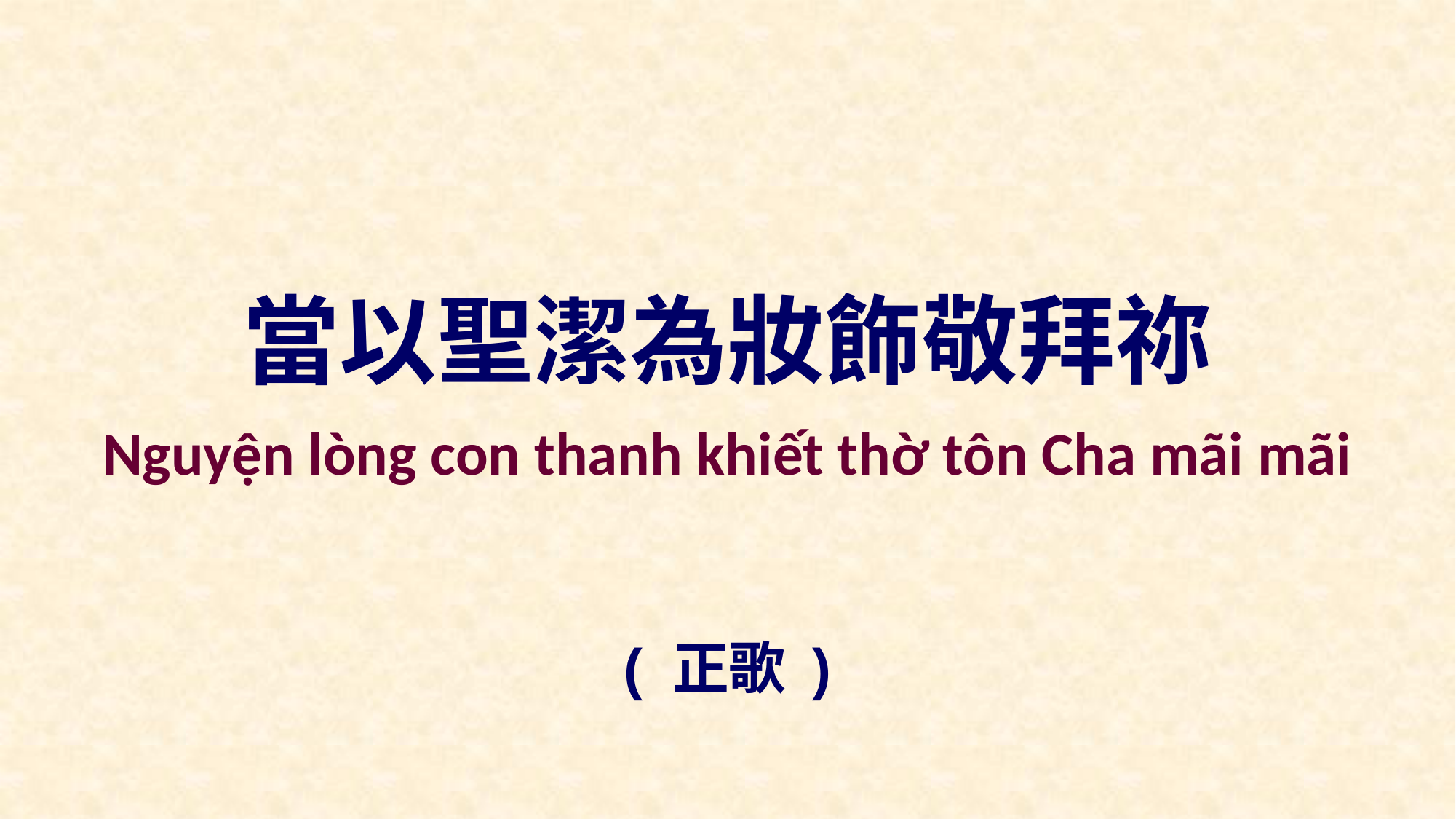

當以聖潔為妝飾敬拜祢
Nguyện lòng con thanh khiết thờ tôn Cha mãi mãi
( 正歌 )